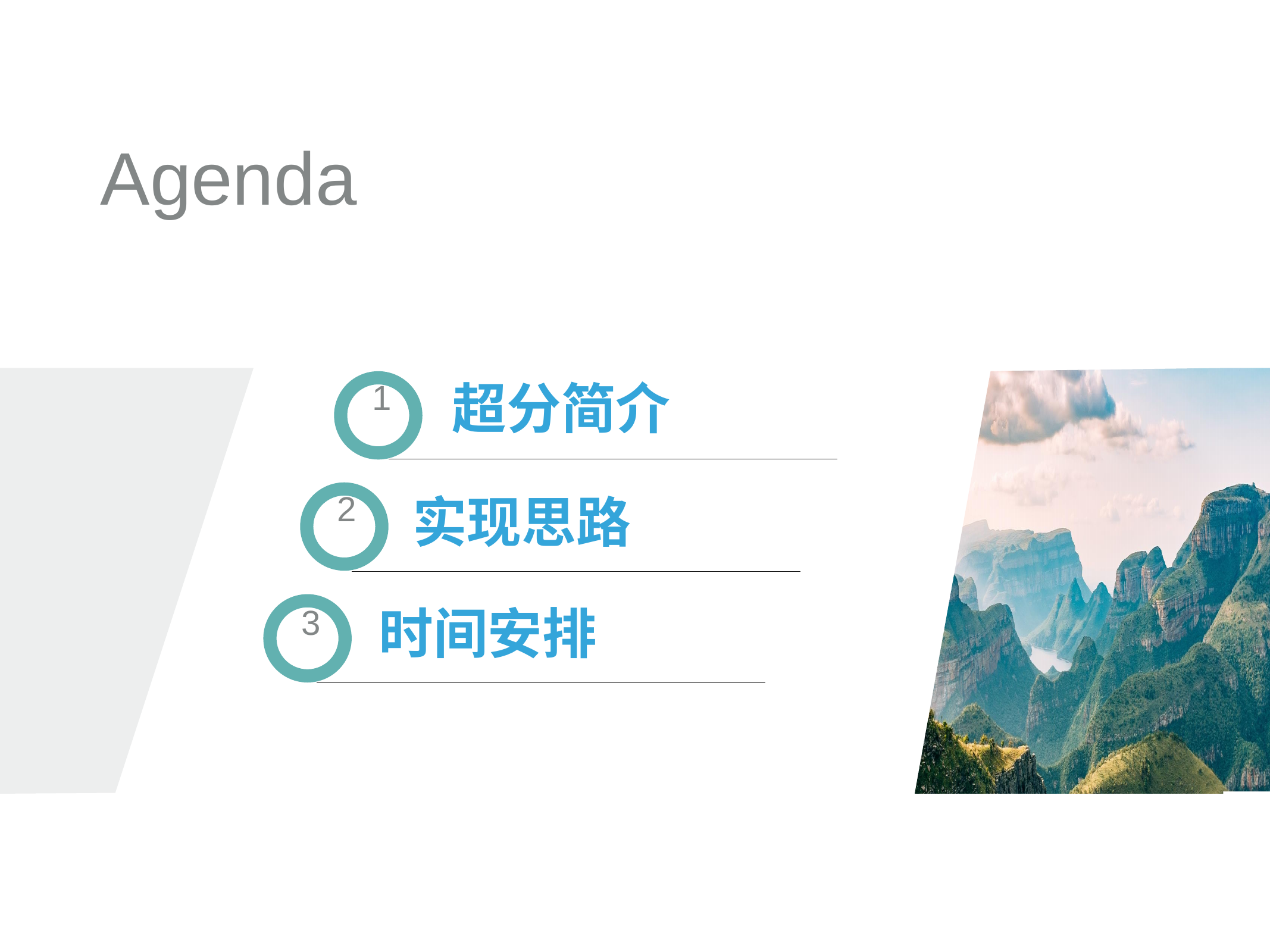

Agenda
1

# 超分简介
2
实现思路
3
时间安排